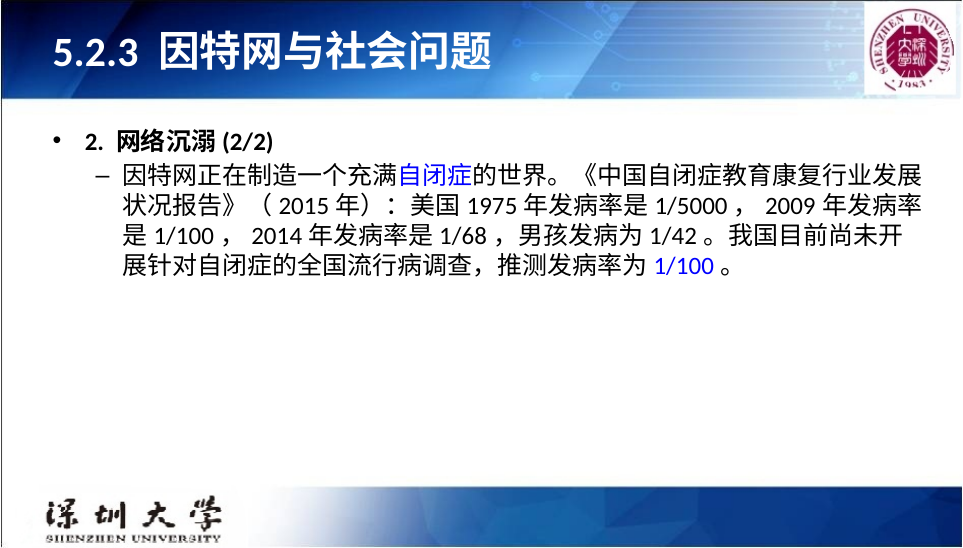

# 5.2.3 因特网与社会问题
2. 网络沉溺(2/2)
因特网正在制造一个充满自闭症的世界。《中国自闭症教育康复行业发展状况报告》（2015年）：美国1975年发病率是1/5000，2009年发病率是1/100，2014年发病率是1/68，男孩发病为1/42。我国目前尚未开展针对自闭症的全国流行病调查，推测发病率为1/100。
185